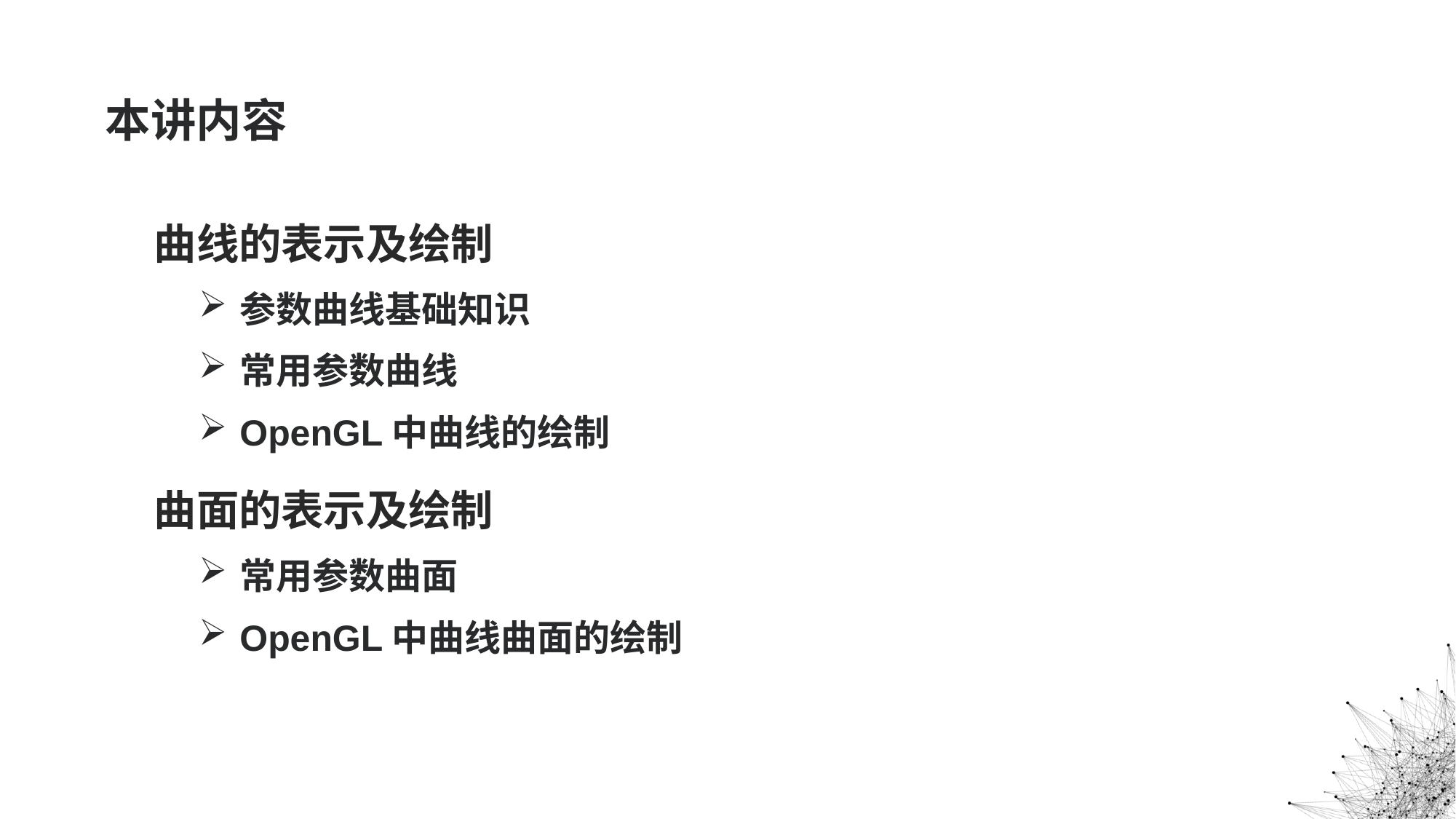

# 本讲内容
曲线的表示及绘制
参数曲线基础知识
常用参数曲线
OpenGL中曲线的绘制
曲面的表示及绘制
常用参数曲面
OpenGL中曲线曲面的绘制